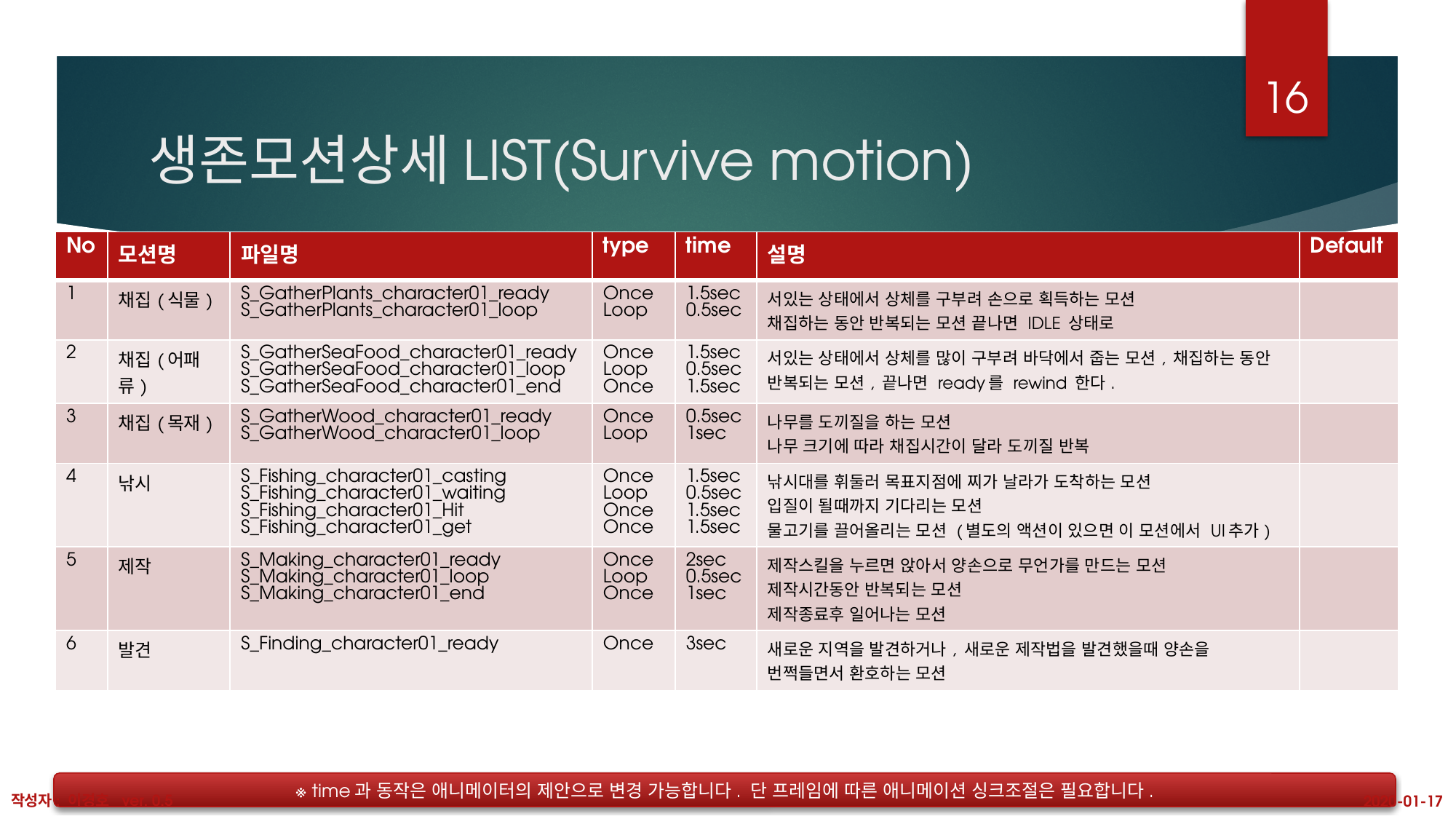

16
# 생존모션상세LIST(Survive motion)
| No | 모션명 | 파일명 | type | time | 설명 | Default |
| --- | --- | --- | --- | --- | --- | --- |
| 1 | 채집(식물) | S\_GatherPlants\_character01\_ready S\_GatherPlants\_character01\_loop | Once Loop | 1.5sec 0.5sec | 서있는 상태에서 상체를 구부려 손으로 획득하는 모션 채집하는 동안 반복되는 모션 끝나면 IDLE 상태로 |  |
| 2 | 채집(어패류) | S\_GatherSeaFood\_character01\_ready S\_GatherSeaFood\_character01\_loop S\_GatherSeaFood\_character01\_end | Once Loop Once | 1.5sec 0.5sec 1.5sec | 서있는 상태에서 상체를 많이 구부려 바닥에서 줍는 모션, 채집하는 동안 반복되는 모션, 끝나면 ready를 rewind 한다. |  |
| 3 | 채집(목재) | S\_GatherWood\_character01\_ready S\_GatherWood\_character01\_loop | Once Loop | 0.5sec 1sec | 나무를 도끼질을 하는 모션 나무 크기에 따라 채집시간이 달라 도끼질 반복 |  |
| 4 | 낚시 | S\_Fishing\_character01\_casting S\_Fishing\_character01\_waiting S\_Fishing\_character01\_Hit S\_Fishing\_character01\_get | Once Loop Once Once | 1.5sec 0.5sec 1.5sec 1.5sec | 낚시대를 휘둘러 목표지점에 찌가 날라가 도착하는 모션 입질이 될때까지 기다리는 모션 물고기를 끌어올리는 모션 (별도의 액션이 있으면 이 모션에서 UI추가) |  |
| 5 | 제작 | S\_Making\_character01\_ready S\_Making\_character01\_loop S\_Making\_character01\_end | Once Loop Once | 2sec 0.5sec 1sec | 제작스킬을 누르면 앉아서 양손으로 무언가를 만드는 모션 제작시간동안 반복되는 모션 제작종료후 일어나는 모션 |  |
| 6 | 발견 | S\_Finding\_character01\_ready | Once | 3sec | 새로운 지역을 발견하거나, 새로운 제작법을 발견했을때 양손을 번쩍들면서 환호하는 모션 |  |
※ time과 동작은 애니메이터의 제안으로 변경 가능합니다. 단 프레임에 따른 애니메이션 싱크조절은 필요합니다.
작성자: 이경호  ver. 0.5
2020-01-17